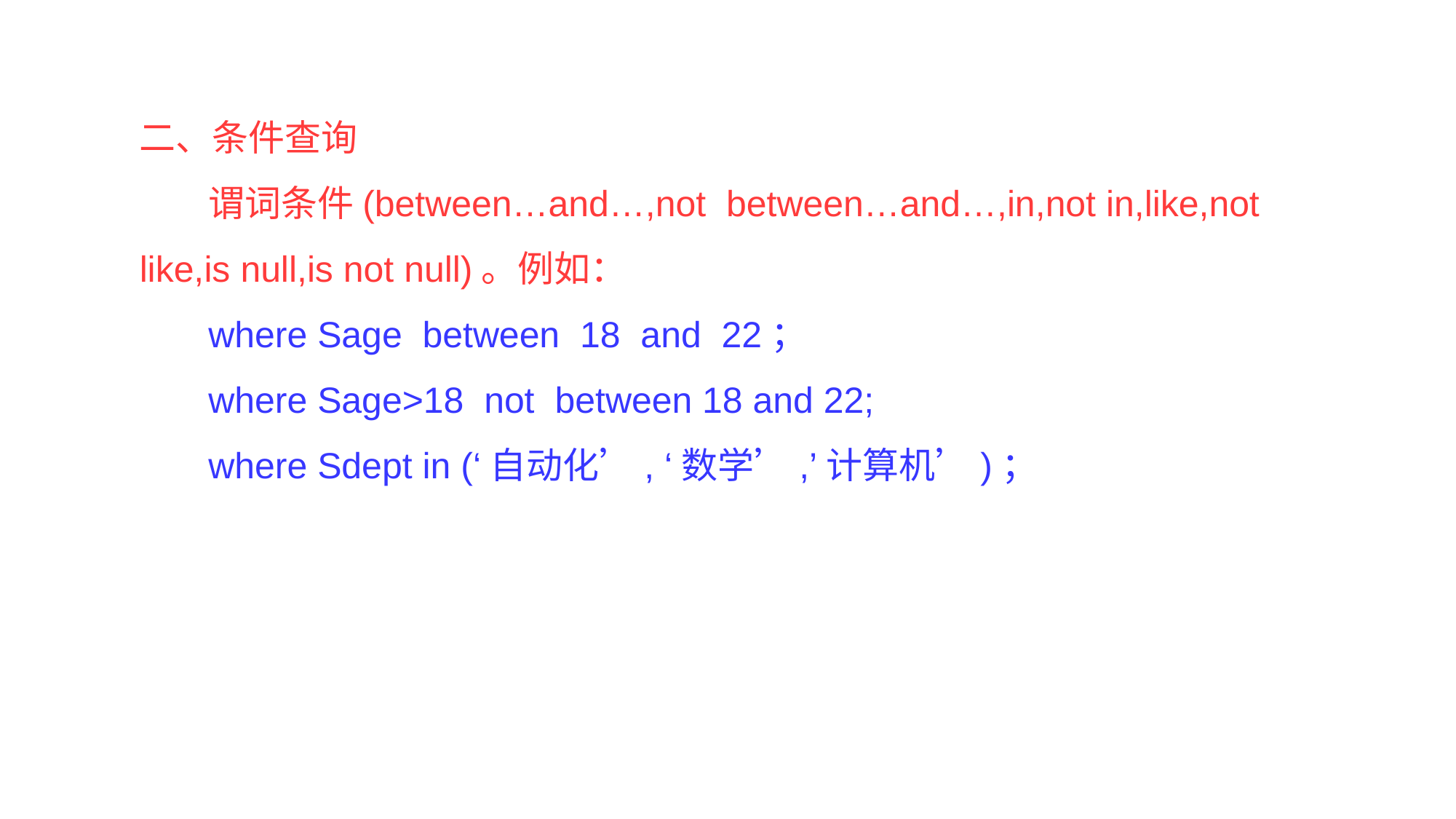

二、条件查询
谓词条件(between…and…,not  between…and…,in,not in,like,not like,is null,is not null)。例如：
where Sage  between  18  and  22；
where Sage>18  not  between 18 and 22;
where Sdept in (‘自动化’, ‘数学’,’计算机’)；